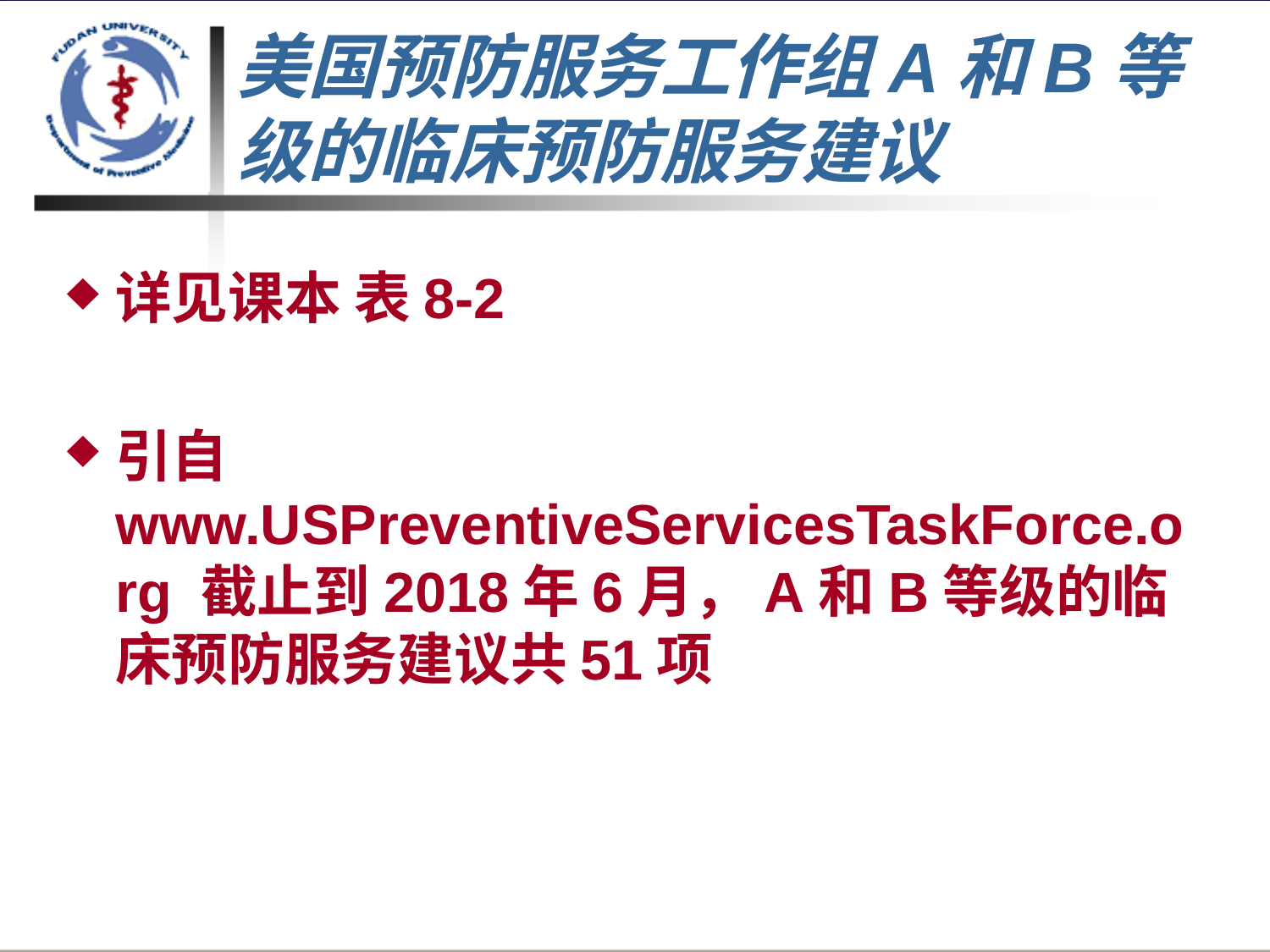

# 美国预防服务工作组A和B等级的临床预防服务建议
详见课本 表8-2

引自www.USPreventiveServicesTaskForce.org 截止到2018年6月，A和B等级的临床预防服务建议共51项